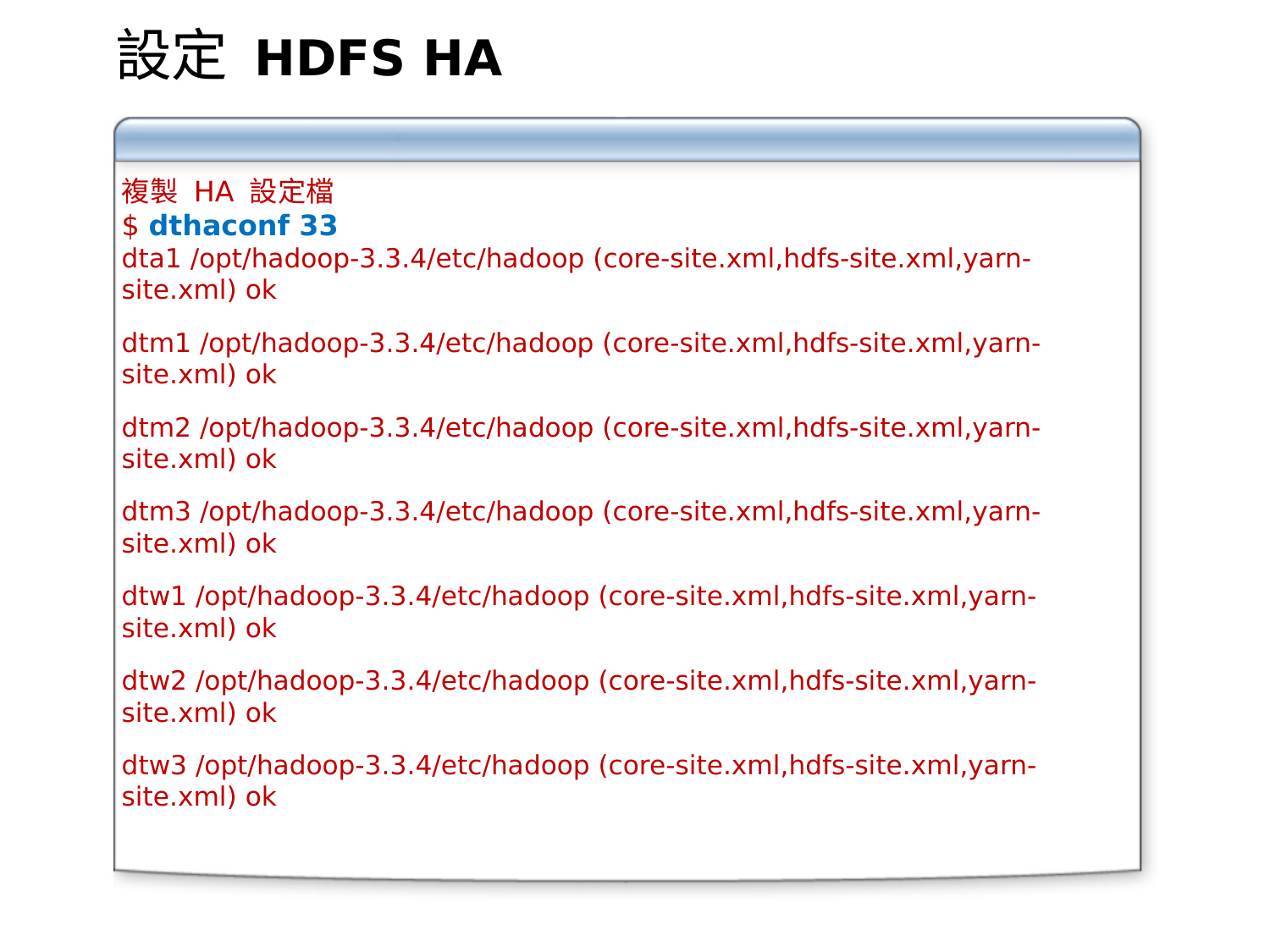

設定 HDFS HA
複製 HA 設定檔
$ dthaconf 33
dta1 /opt/hadoop-3.3.4/etc/hadoop (core-site.xml,hdfs-site.xml,yarn-site.xml) ok

dtm1 /opt/hadoop-3.3.4/etc/hadoop (core-site.xml,hdfs-site.xml,yarn-site.xml) ok

dtm2 /opt/hadoop-3.3.4/etc/hadoop (core-site.xml,hdfs-site.xml,yarn-site.xml) ok

dtm3 /opt/hadoop-3.3.4/etc/hadoop (core-site.xml,hdfs-site.xml,yarn-site.xml) ok

dtw1 /opt/hadoop-3.3.4/etc/hadoop (core-site.xml,hdfs-site.xml,yarn-site.xml) ok

dtw2 /opt/hadoop-3.3.4/etc/hadoop (core-site.xml,hdfs-site.xml,yarn-site.xml) ok

dtw3 /opt/hadoop-3.3.4/etc/hadoop (core-site.xml,hdfs-site.xml,yarn-site.xml) ok